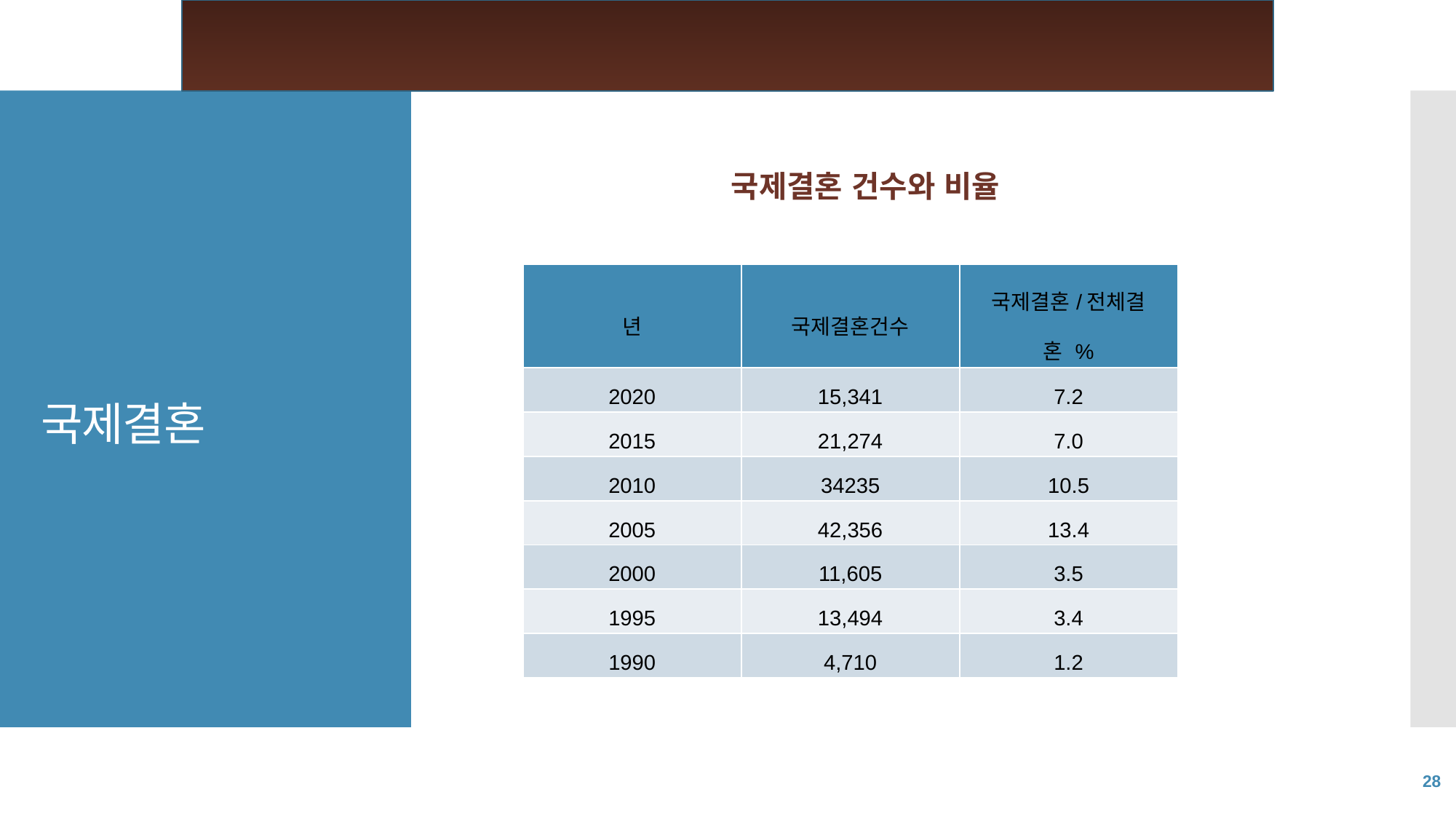

# 국제결혼
국제결혼 건수와 비율
| 년 | 국제결혼건수 | 국제결혼/전체결혼 % |
| --- | --- | --- |
| 2020 | 15,341 | 7.2 |
| 2015 | 21,274 | 7.0 |
| 2010 | 34235 | 10.5 |
| 2005 | 42,356 | 13.4 |
| 2000 | 11,605 | 3.5 |
| 1995 | 13,494 | 3.4 |
| 1990 | 4,710 | 1.2 |
28